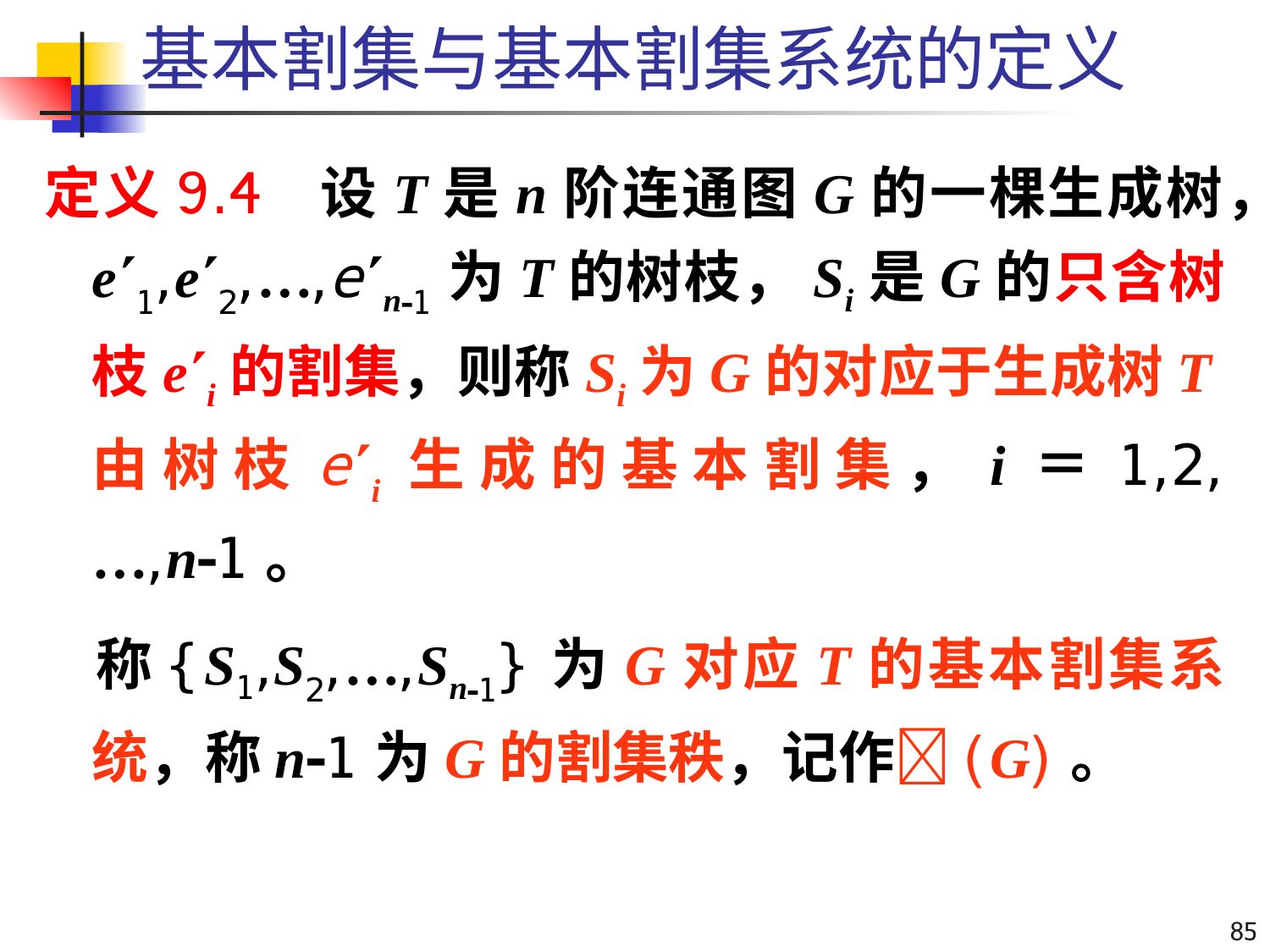

# 基本割集与基本割集系统的定义
定义9.4  设T是n阶连通图G的一棵生成树，e′1,e′2,…,e′n−1为T的树枝，Si是G的只含树枝e′i的割集，则称Si为G的对应于生成树T由树枝e′i生成的基本割集，i＝1,2,…,n−1。
	称{S1,S2,…,Sn−1}为G对应T的基本割集系统，称n−1为G的割集秩，记作η(G)。

85